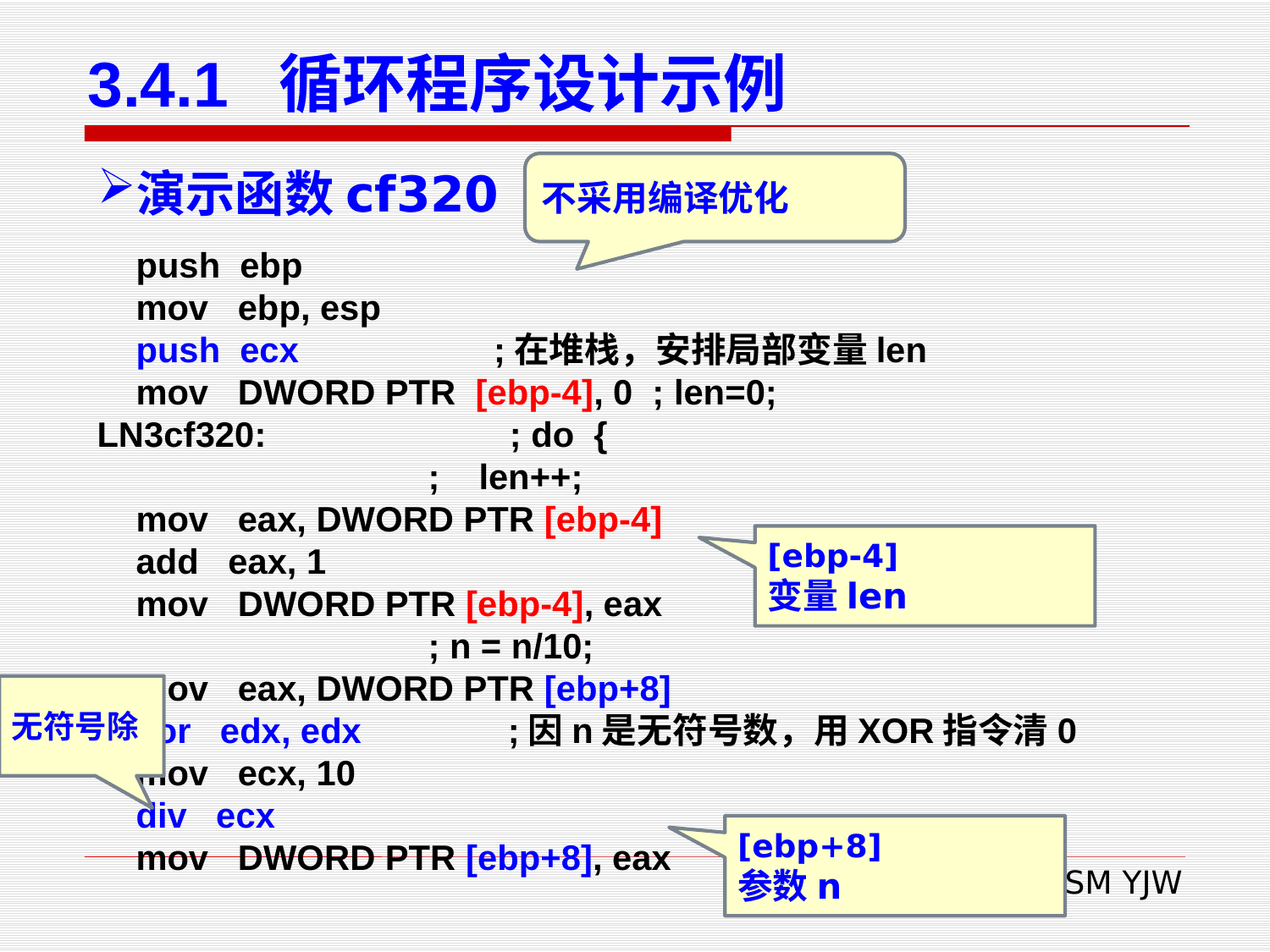

# 3.4.1  循环程序设计示例
不采用编译优化
演示函数cf320
    push  ebp
    mov   ebp, esp
    push  ecx                    ;在堆栈，安排局部变量len
    mov   DWORD PTR  [ebp-4], 0  ; len=0;
LN3cf320:                         ; do  {
                                  ;    len++;
    mov   eax, DWORD PTR [ebp-4]
    add   eax, 1
    mov   DWORD PTR [ebp-4], eax
                                  ; n = n/10;
    mov   eax, DWORD PTR [ebp+8]
    xor   edx, edx               ;因n是无符号数，用XOR指令清0
    mov   ecx, 10
    div   ecx
    mov   DWORD PTR [ebp+8], eax
[ebp-4]
变量len
无符号除
[ebp+8]
参数n